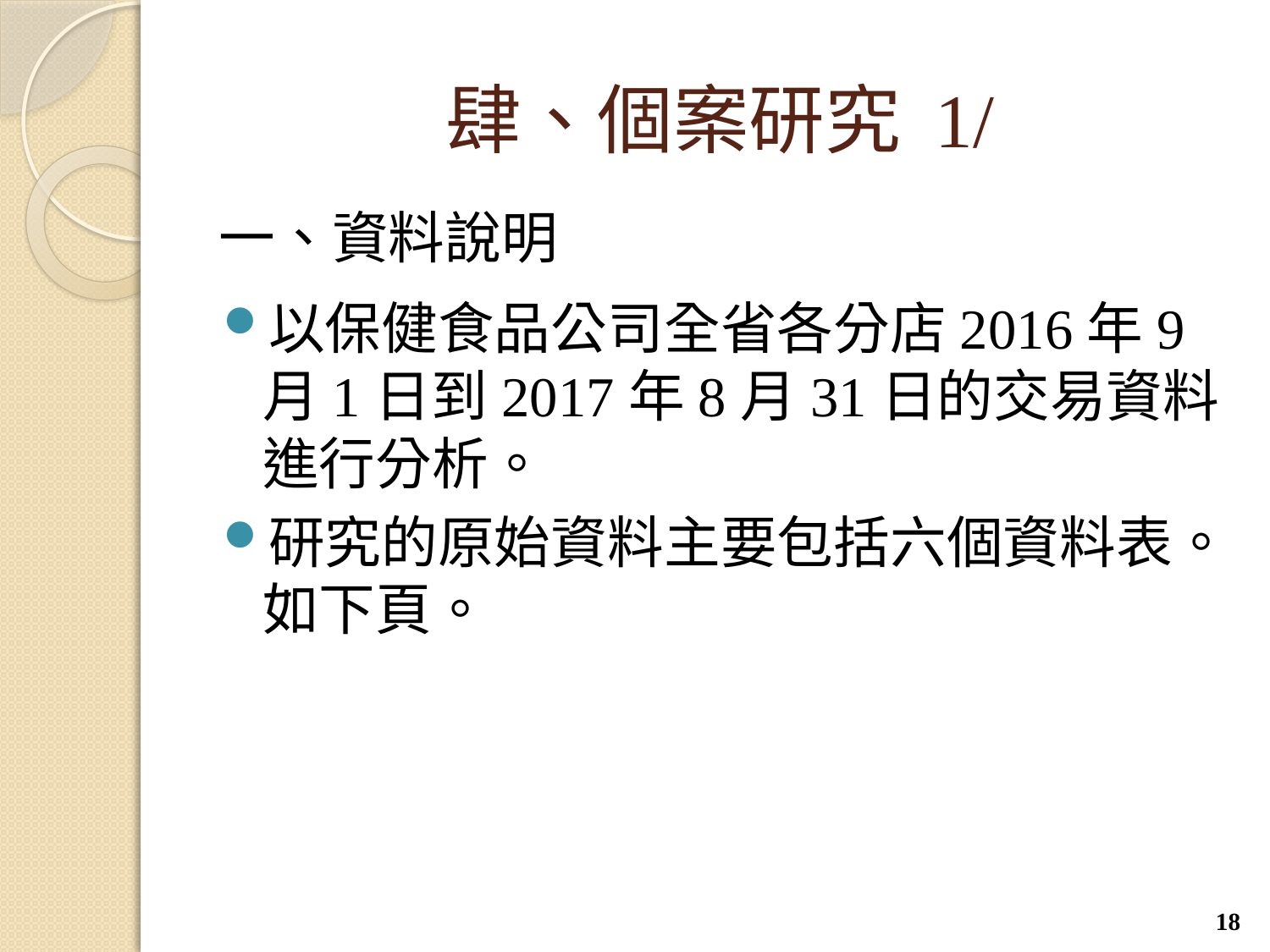

# 肆、個案研究 1/
一、資料說明
以保健食品公司全省各分店2016年9月1日到2017年8月31日的交易資料進行分析。
研究的原始資料主要包括六個資料表。如下頁。
18